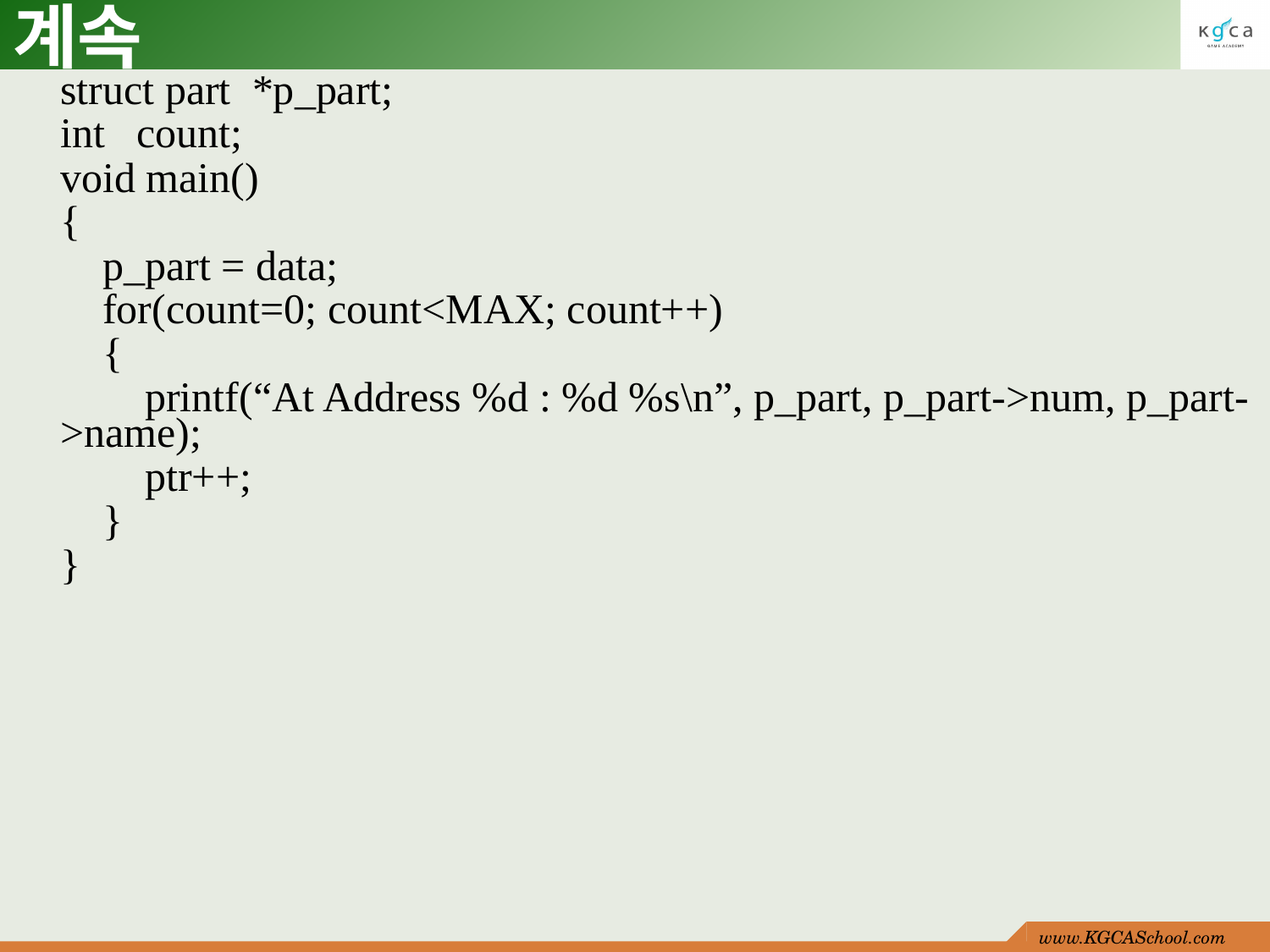

# 계속
struct part  *p_part;
int   count;
void main()
{
    p_part = data;
    for(count=0; count<MAX; count++)
    {
        printf(“At Address %d : %d %s\n”, p_part, p_part->num, p_part->name);
        ptr++;
    }
}